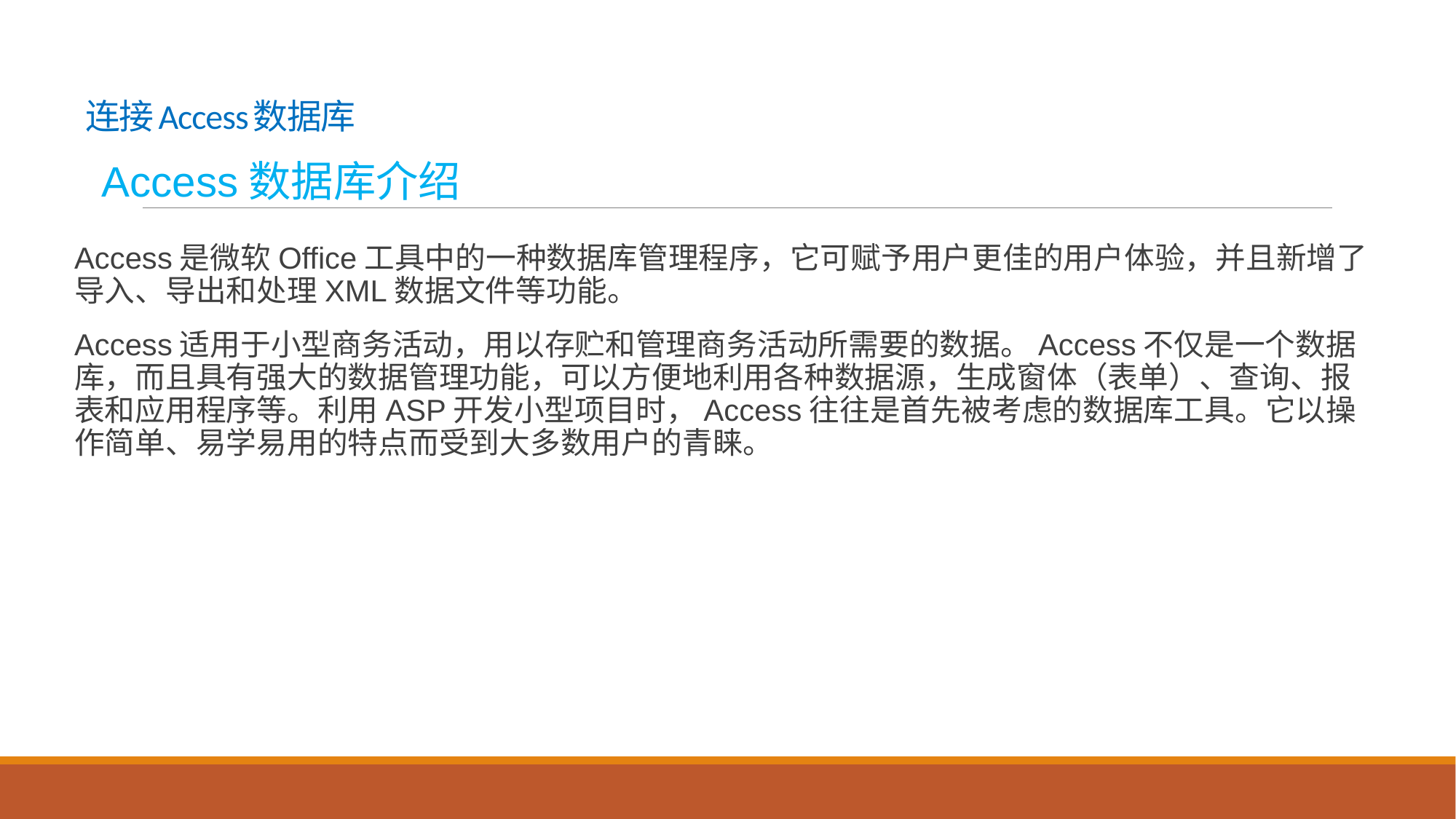

# 连接Access数据库
Access数据库介绍
Access是微软Office工具中的一种数据库管理程序，它可赋予用户更佳的用户体验，并且新增了导入、导出和处理XML数据文件等功能。
Access适用于小型商务活动，用以存贮和管理商务活动所需要的数据。Access不仅是一个数据库，而且具有强大的数据管理功能，可以方便地利用各种数据源，生成窗体（表单）、查询、报表和应用程序等。利用ASP开发小型项目时，Access往往是首先被考虑的数据库工具。它以操作简单、易学易用的特点而受到大多数用户的青睐。